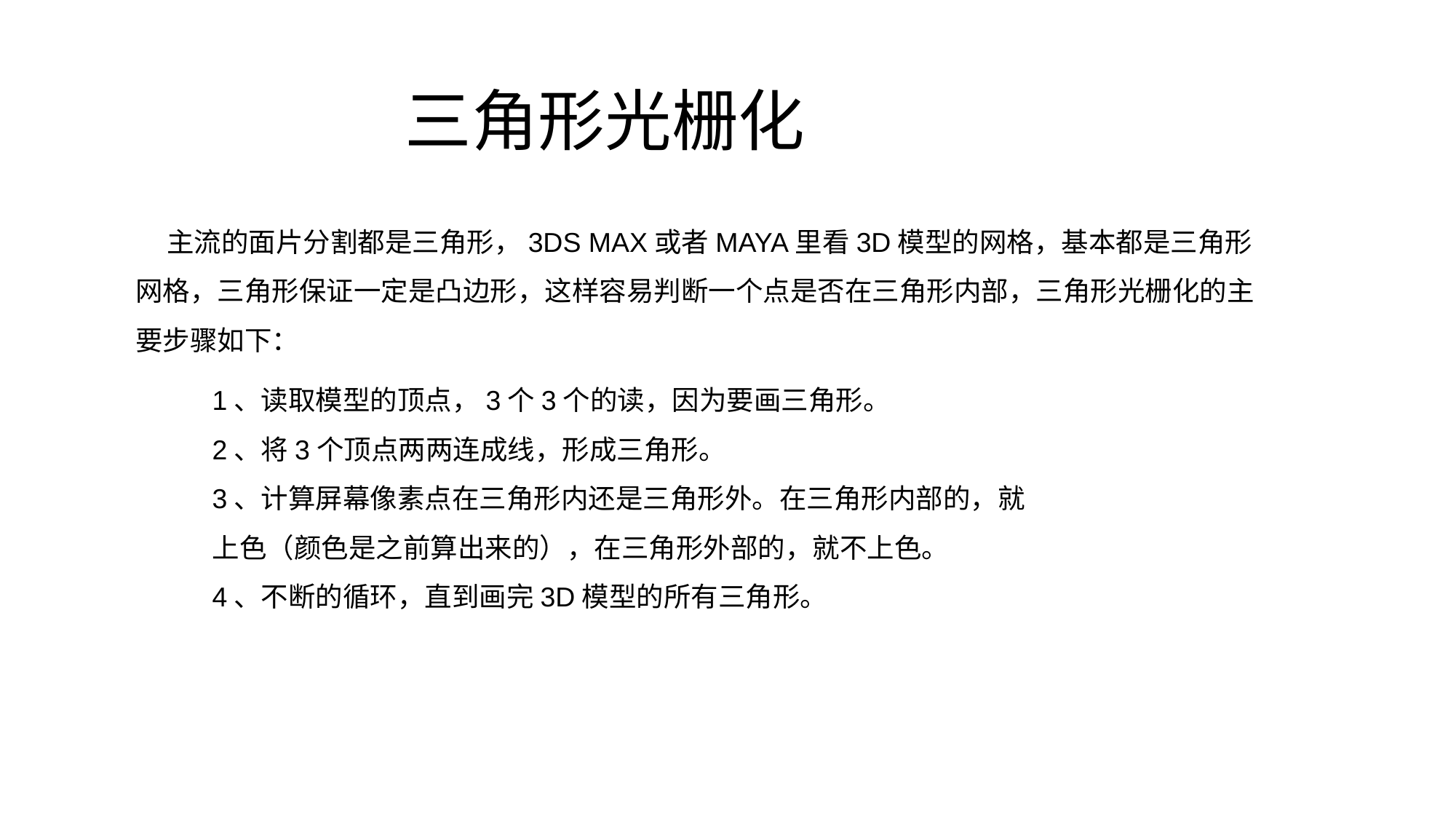

# 三角形光栅化
    主流的面片分割都是三角形，3DS MAX或者MAYA里看3D模型的网格，基本都是三角形网格，三角形保证一定是凸边形，这样容易判断一个点是否在三角形内部，三角形光栅化的主要步骤如下：
1、读取模型的顶点，3个3个的读，因为要画三角形。
2、将3个顶点两两连成线，形成三角形。
3、计算屏幕像素点在三角形内还是三角形外。在三角形内部的，就上色（颜色是之前算出来的），在三角形外部的，就不上色。
4、不断的循环，直到画完3D模型的所有三角形。